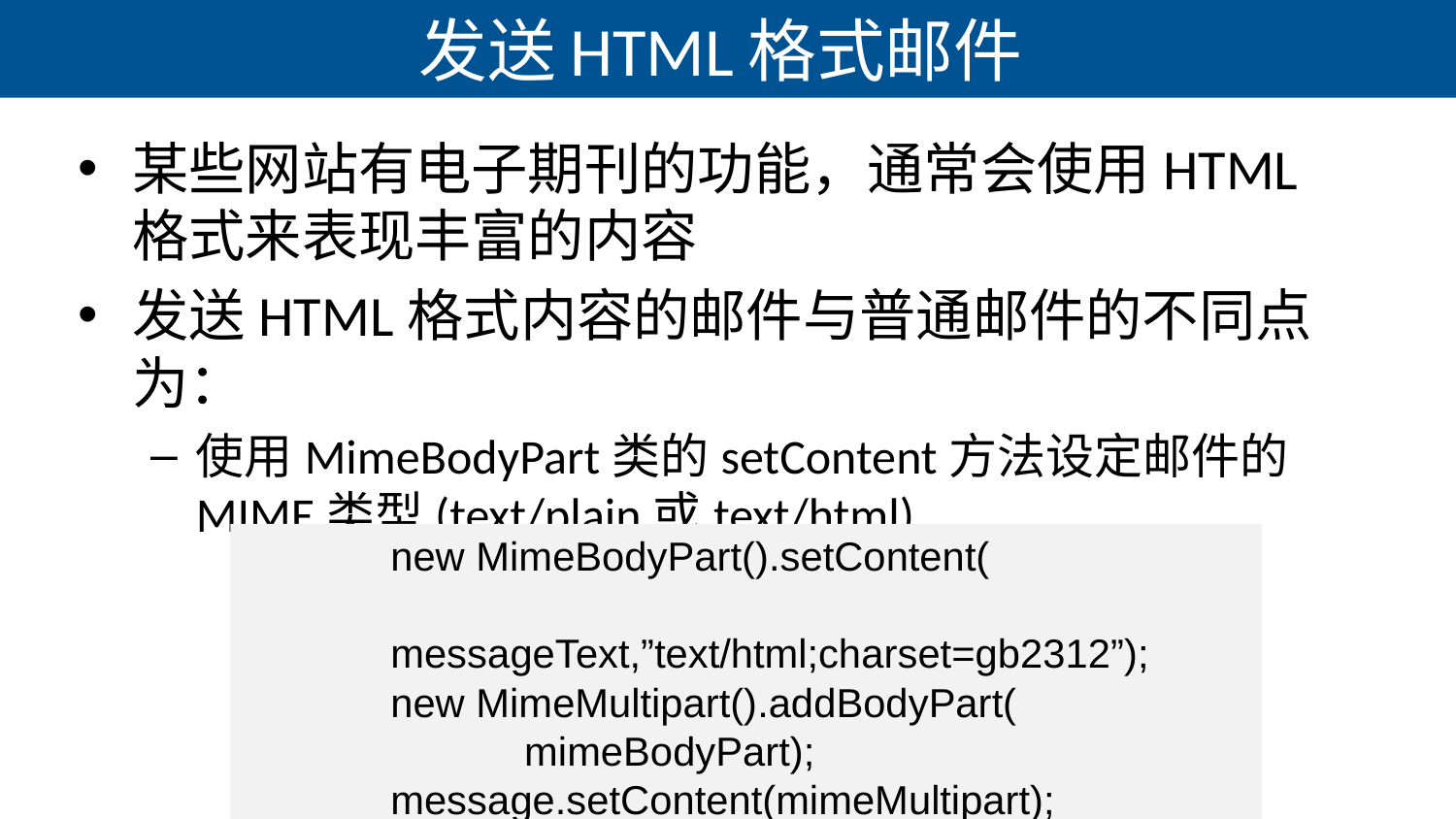

# 发送HTML格式邮件
某些网站有电子期刊的功能，通常会使用HTML格式来表现丰富的内容
发送HTML格式内容的邮件与普通邮件的不同点为：
使用MimeBodyPart类的setContent方法设定邮件的MIME类型(text/plain或text/html)

new MimeBodyPart().setContent(
          messageText,”text/html;charset=gb2312”);
new MimeMultipart().addBodyPart(
            mimeBodyPart);
message.setContent(mimeMultipart);